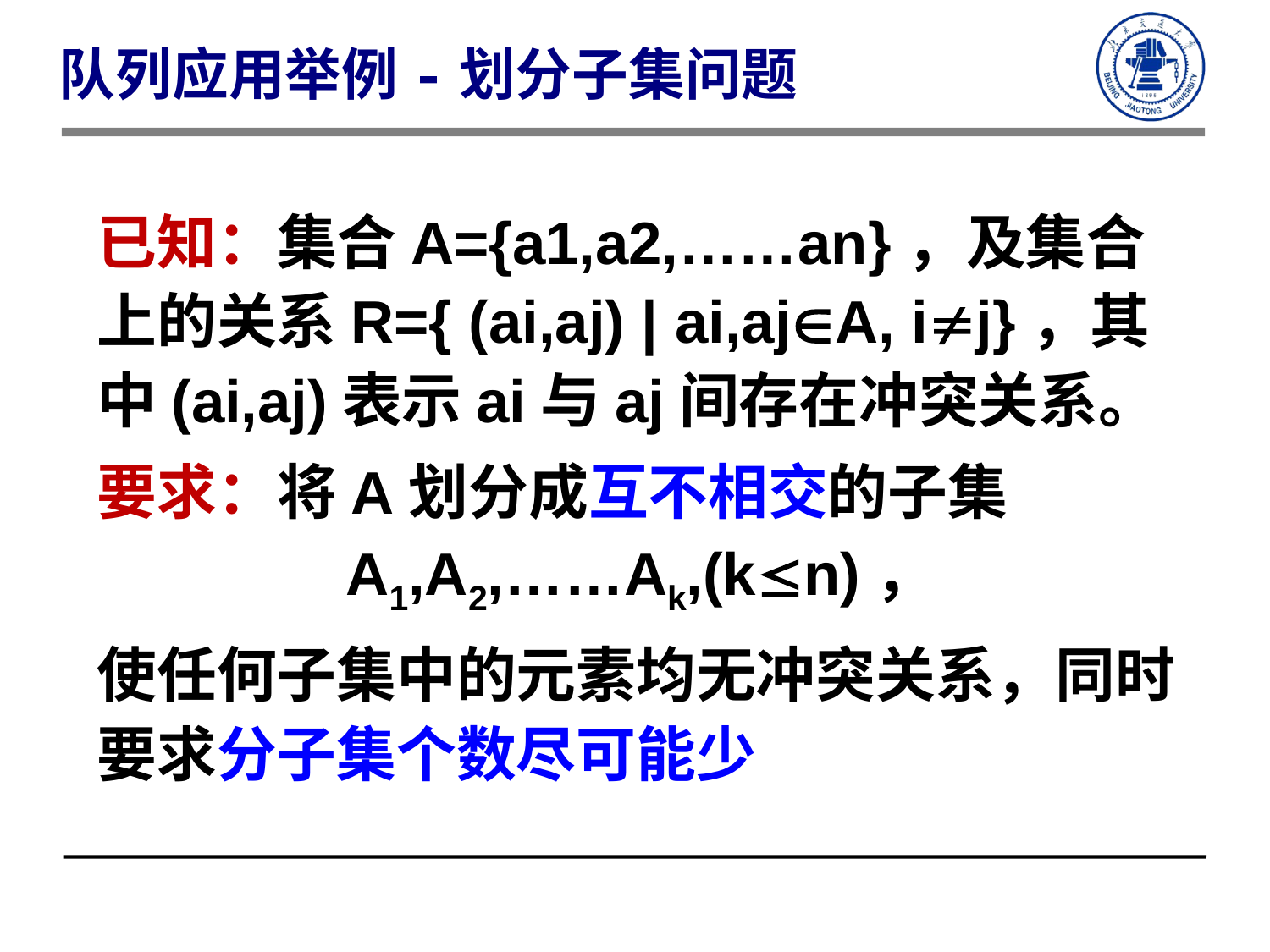

# 队列应用举例-划分子集问题
已知：集合A={a1,a2,……an}，及集合上的关系R={ (ai,aj) | ai,aj∈A, i≠j}，其中(ai,aj)表示ai与aj间存在冲突关系。
要求：将A划分成互不相交的子集
A1,A2,……Ak,(k≤n)，
使任何子集中的元素均无冲突关系，同时要求分子集个数尽可能少